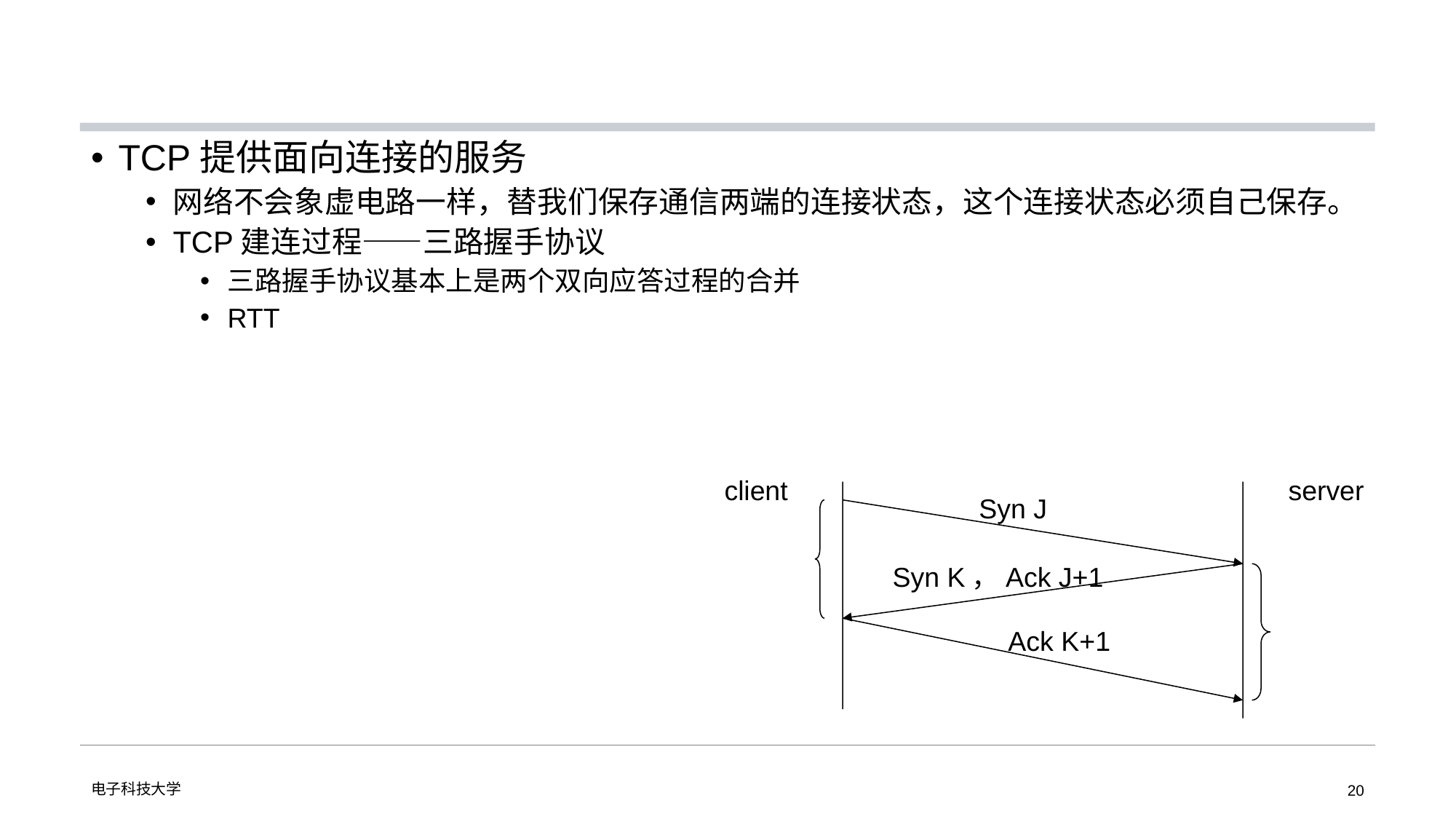

#
TCP提供面向连接的服务
网络不会象虚电路一样，替我们保存通信两端的连接状态，这个连接状态必须自己保存。
TCP建连过程——三路握手协议
三路握手协议基本上是两个双向应答过程的合并
RTT

client
server

Syn J

Syn K，Ack J+1

Ack K+1
电子科技大学
20